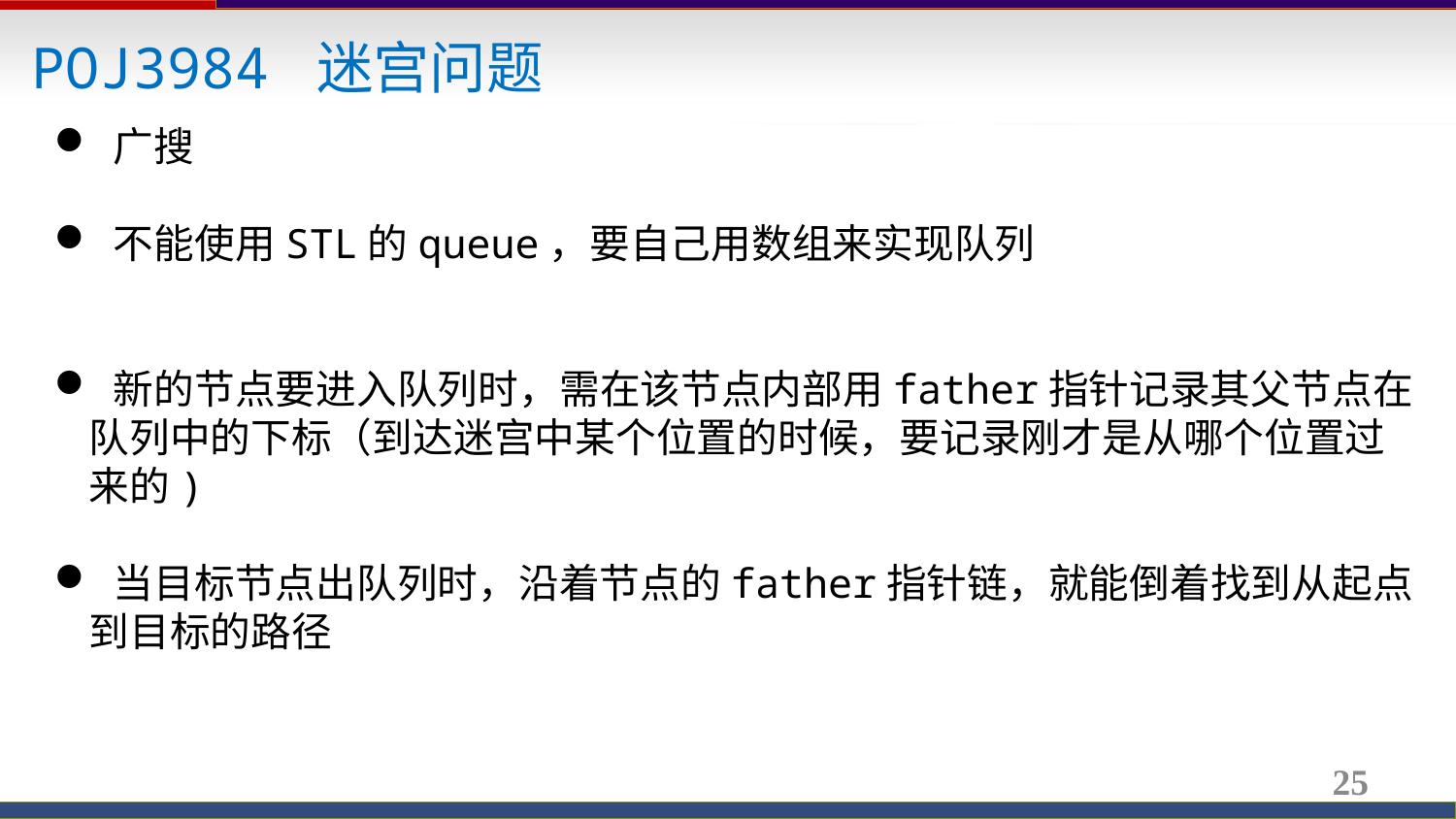

POJ3984 迷宫问题
 广搜

 不能使用STL的queue，要自己用数组来实现队列

 新的节点要进入队列时，需在该节点内部用father指针记录其父节点在队列中的下标（到达迷宫中某个位置的时候，要记录刚才是从哪个位置过来的)

 当目标节点出队列时，沿着节点的father指针链，就能倒着找到从起点到目标的路径